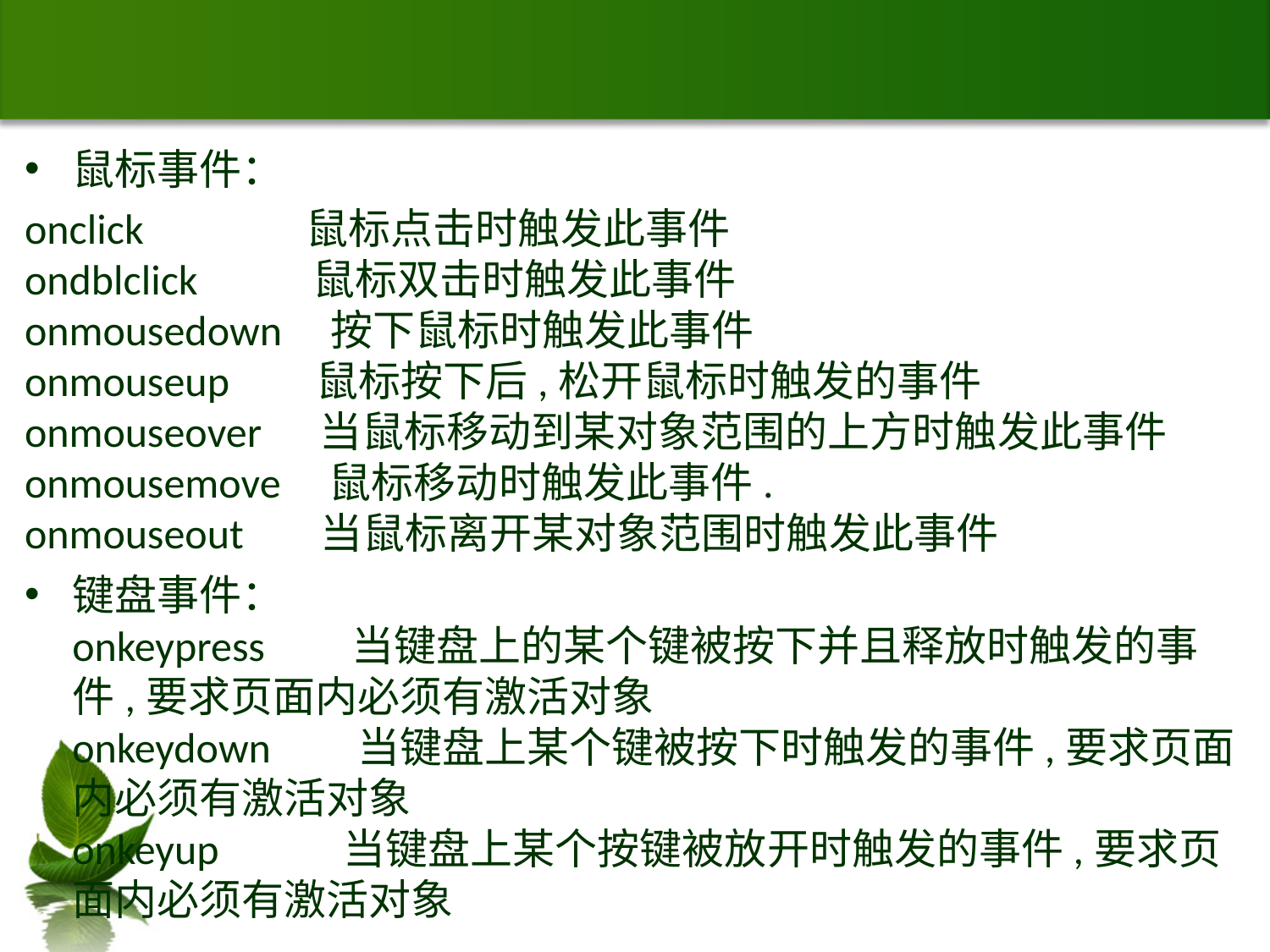

#
鼠标事件：
onclick                鼠标点击时触发此事件
ondblclick           鼠标双击时触发此事件
onmousedown    按下鼠标时触发此事件
onmouseup        鼠标按下后,松开鼠标时触发的事件
onmouseover     当鼠标移动到某对象范围的上方时触发此事件
onmousemove    鼠标移动时触发此事件.
onmouseout       当鼠标离开某对象范围时触发此事件
键盘事件：
onkeypress        当键盘上的某个键被按下并且释放时触发的事件,要求页面内必须有激活对象
onkeydown        当键盘上某个键被按下时触发的事件,要求页面内必须有激活对象
onkeyup            当键盘上某个按键被放开时触发的事件,要求页面内必须有激活对象